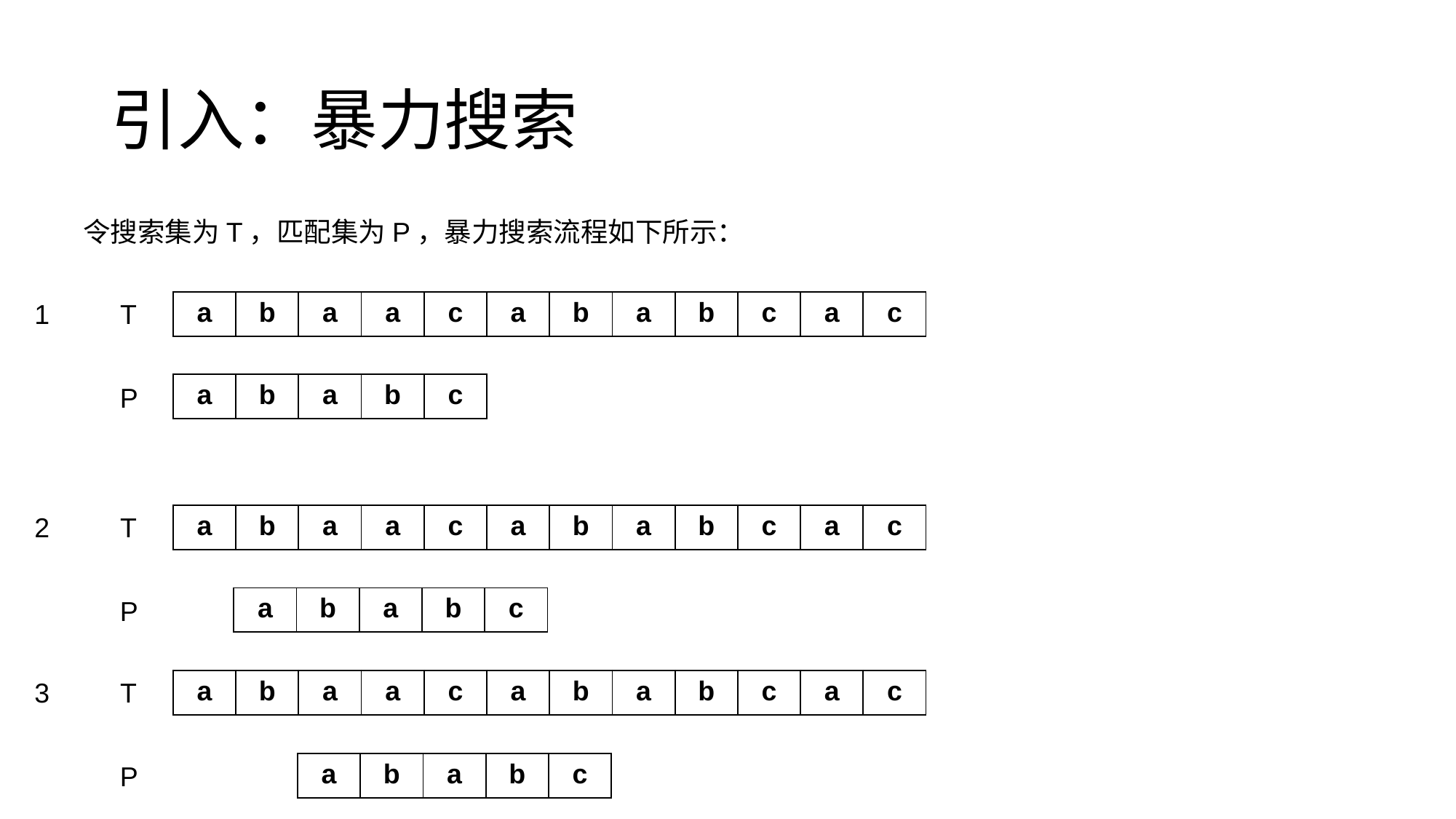

# 引入：暴力搜索
令搜索集为T，匹配集为P，暴力搜索流程如下所示：
1
T
| a | b | a | a | c | a | b | a | b | c | a | c |
| --- | --- | --- | --- | --- | --- | --- | --- | --- | --- | --- | --- |
| a | b | a | b | c |
| --- | --- | --- | --- | --- |
P
2
T
| a | b | a | a | c | a | b | a | b | c | a | c |
| --- | --- | --- | --- | --- | --- | --- | --- | --- | --- | --- | --- |
| a | b | a | b | c |
| --- | --- | --- | --- | --- |
P
3
T
| a | b | a | a | c | a | b | a | b | c | a | c |
| --- | --- | --- | --- | --- | --- | --- | --- | --- | --- | --- | --- |
| a | b | a | b | c |
| --- | --- | --- | --- | --- |
P